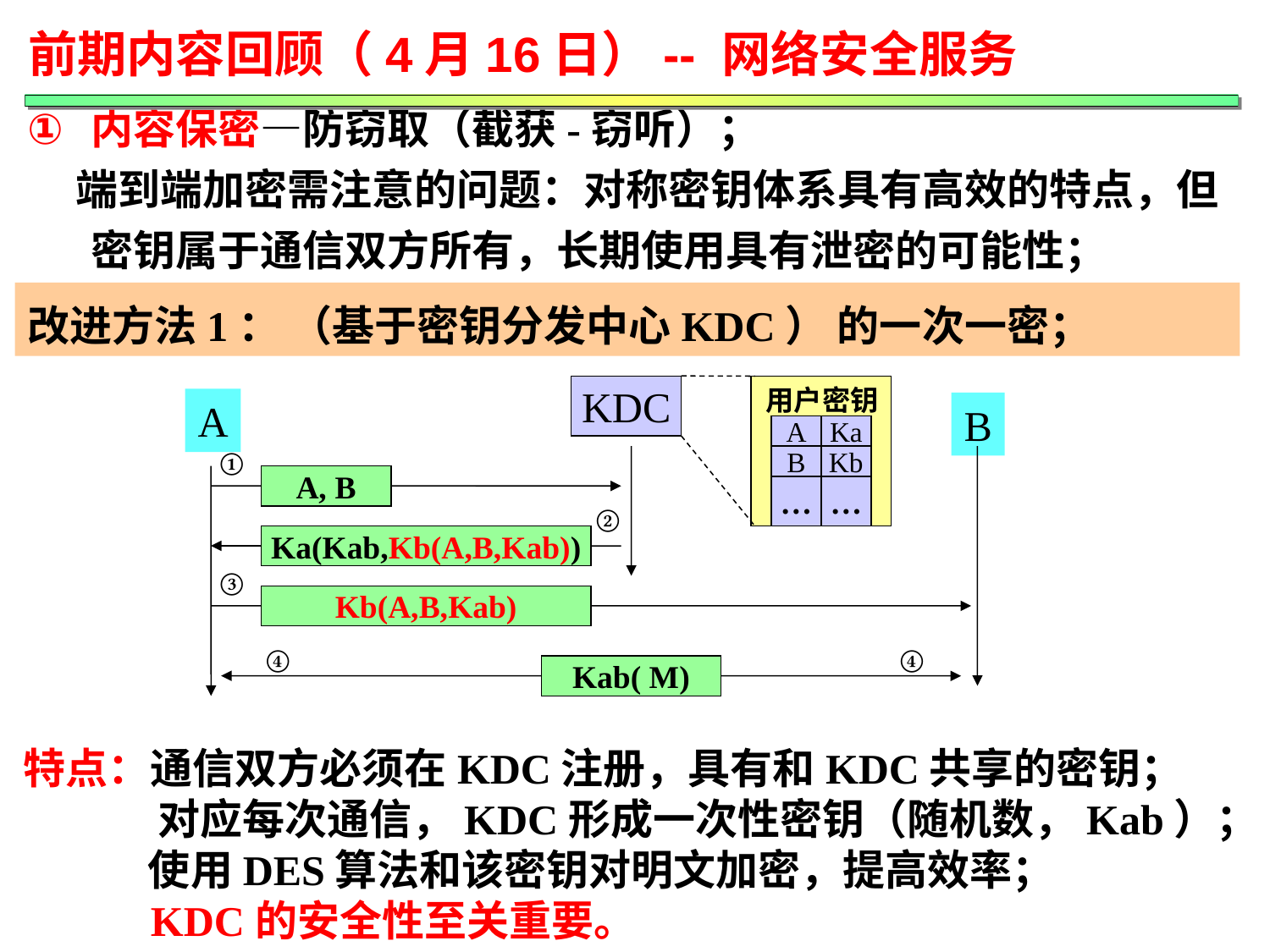

前期内容回顾（4月16日）-- 网络安全服务

内容保密—防窃取（截获-窃听）；
    端到端加密需注意的问题：对称密钥体系具有高效的特点，但密钥属于通信双方所有，长期使用具有泄密的可能性；
改进方法1： （基于密钥分发中心KDC） 的一次一密；
KDC

用户密钥
A
Ka
B
Kb
…
…
A
B

①

A, B

②
Ka(Kab,Kb(A,B,Kab))

③
Kb(A,B,Kab)

④
④
Kab( M)

特点：通信双方必须在KDC注册，具有和KDC共享的密钥；
             对应每次通信，KDC形成一次性密钥（随机数，Kab）；
            使用DES算法和该密钥对明文加密，提高效率；
            KDC的安全性至关重要。